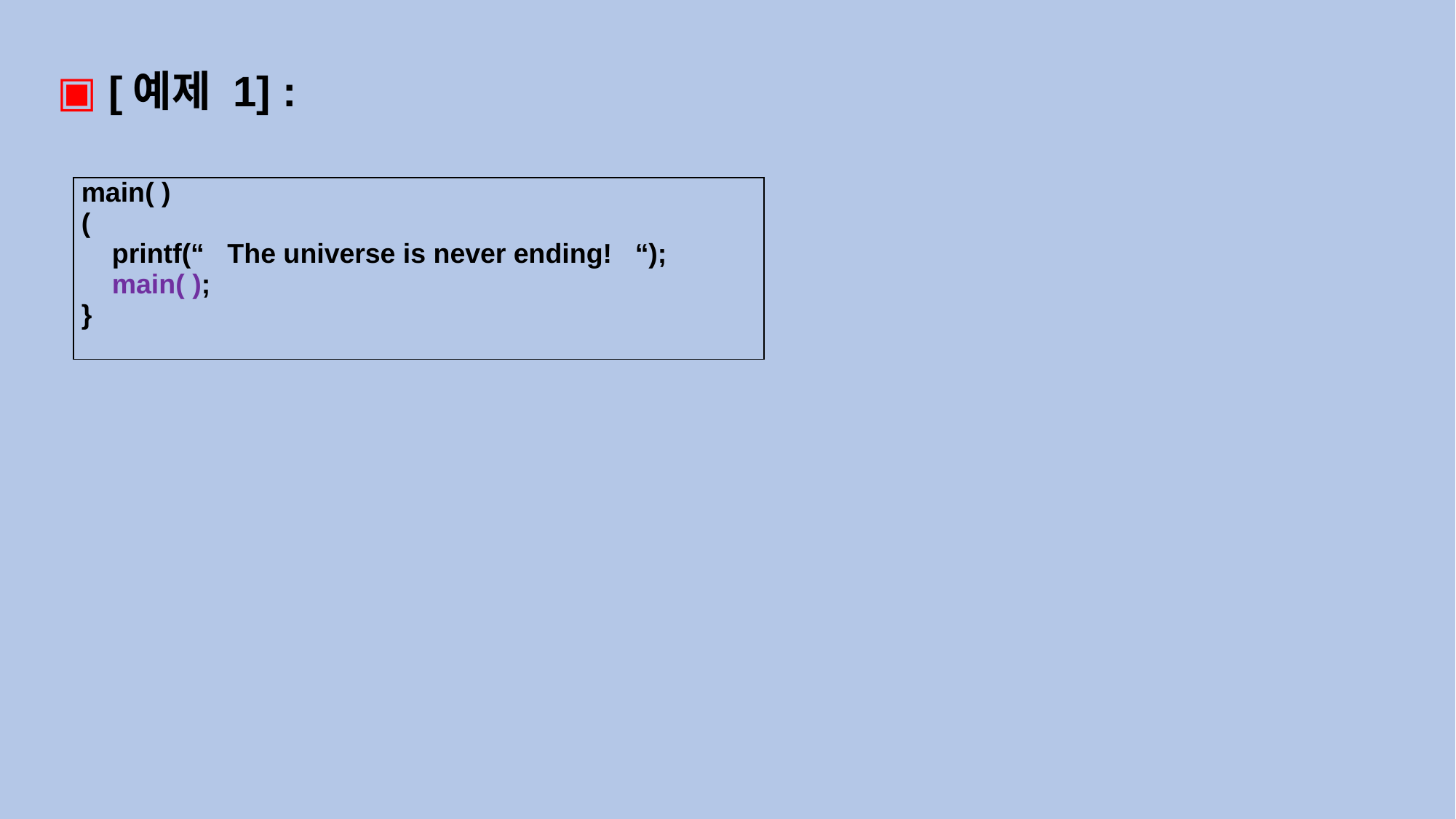

▣ [예제 1] :

| main( ) ( printf(“ The universe is never ending! “); main( ); } |
| --- |